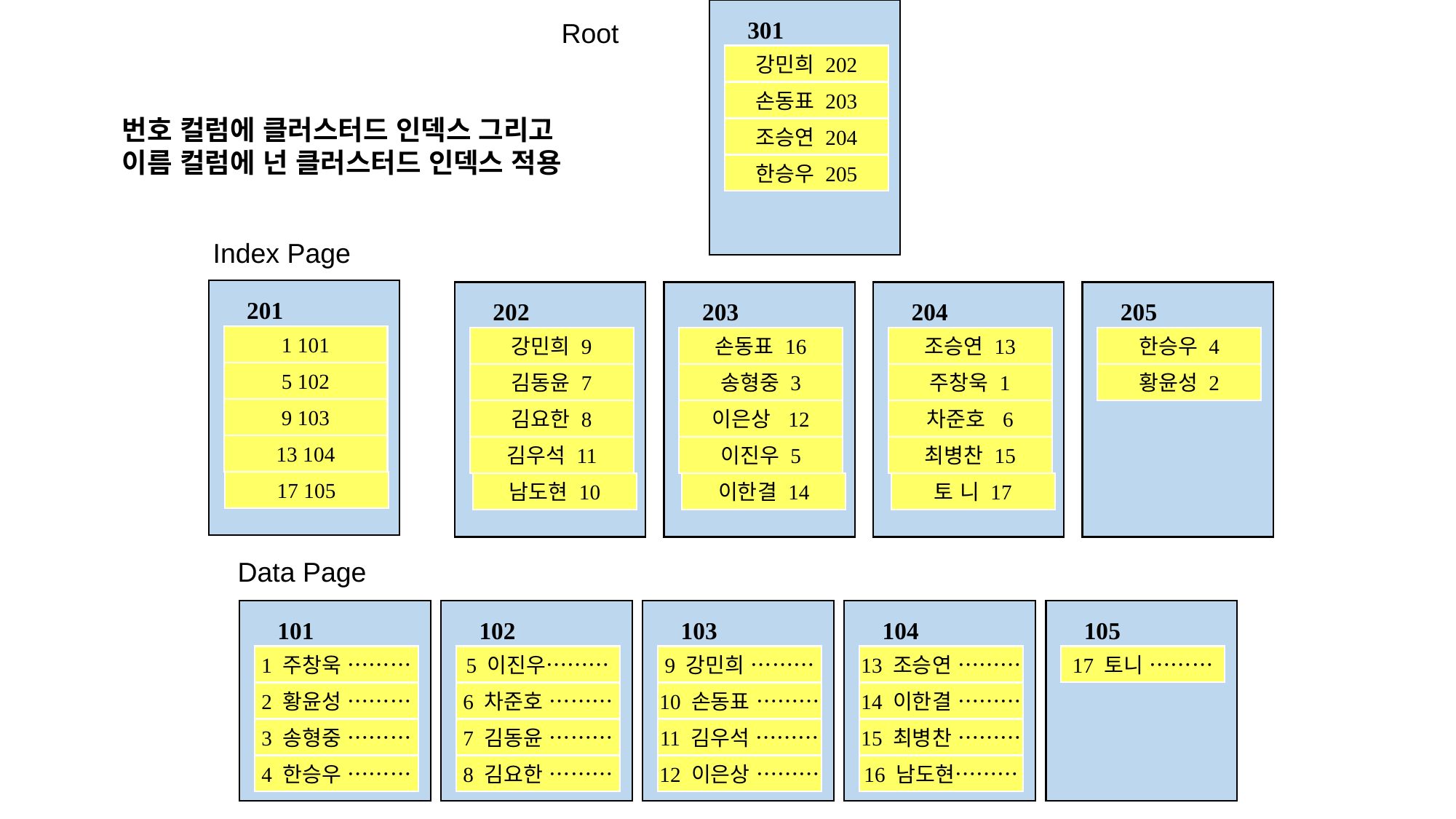

301
Root
강민희 202
손동표 203
번호 컬럼에 클러스터드 인덱스 그리고 이름 컬럼에 넌 클러스터드 인덱스 적용
조승연 204
한승우 205
Index Page

201
202
203
204
205
1 101
강민희 9
손동표 16
조승연 13
한승우 4
5 102
김동윤 7
송형중 3
주창욱 1
황윤성 2
9 103
김요한 8
이은상  12
차준호  6
13 104
김우석 11
이진우 5
최병찬 15
17 105
남도현 10
이한결 14
토 니 17
Data Page

101
102
103
104
105
1 주창욱 ………
5 이진우………
9 강민희 ………
13 조승연 ………
17 토니 ………
2 황윤성 ………
6 차준호 ………
10 손동표 ………
14 이한결 ………
3 송형중 ………
7 김동윤 ………
11 김우석 ………
15 최병찬 ………
4 한승우 ………
8 김요한 ………
12 이은상 ………
16 남도현………